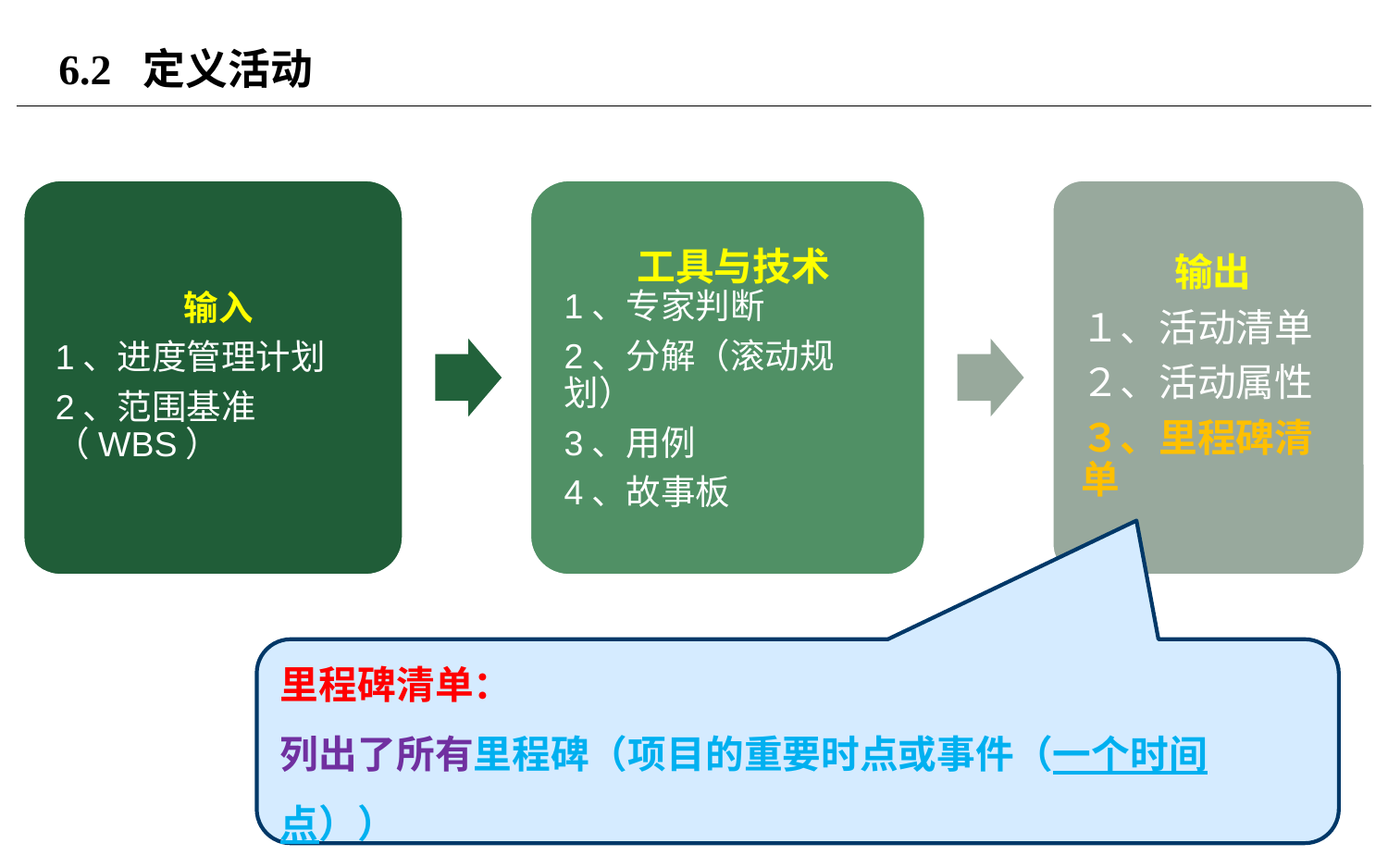

# 6.2  定义活动
输入
1、进度管理计划
2、范围基准（WBS）

工具与技术
1、专家判断
2、分解（滚动规划）
3、用例
4、故事板

输出
１、活动清单
２、活动属性
３、里程碑清单

里程碑清单：
列出了所有里程碑（项目的重要时点或事件（一个时间点））